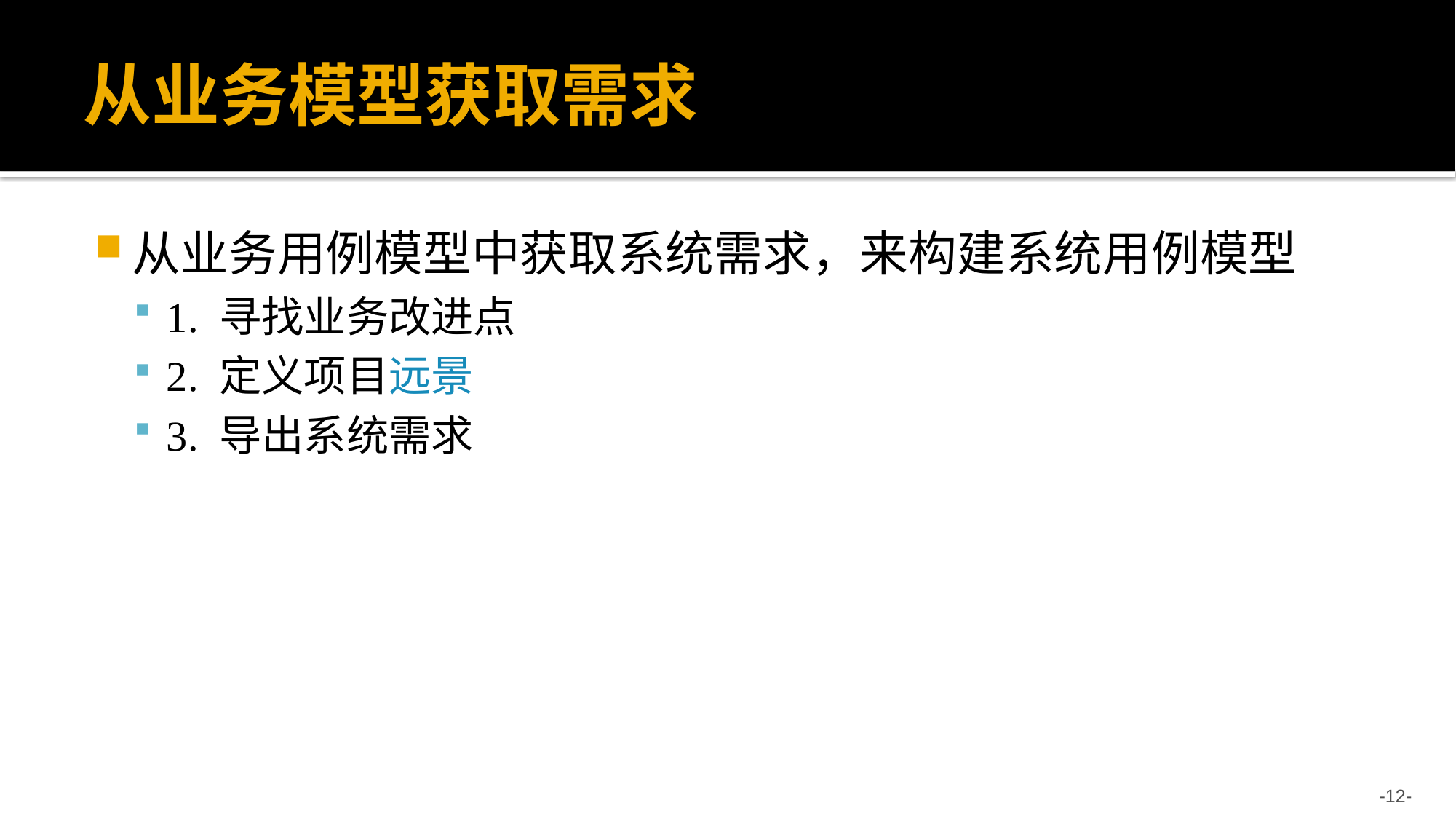

# 从业务模型获取需求
从业务用例模型中获取系统需求，来构建系统用例模型
1. 寻找业务改进点
2. 定义项目远景
3. 导出系统需求
-12-